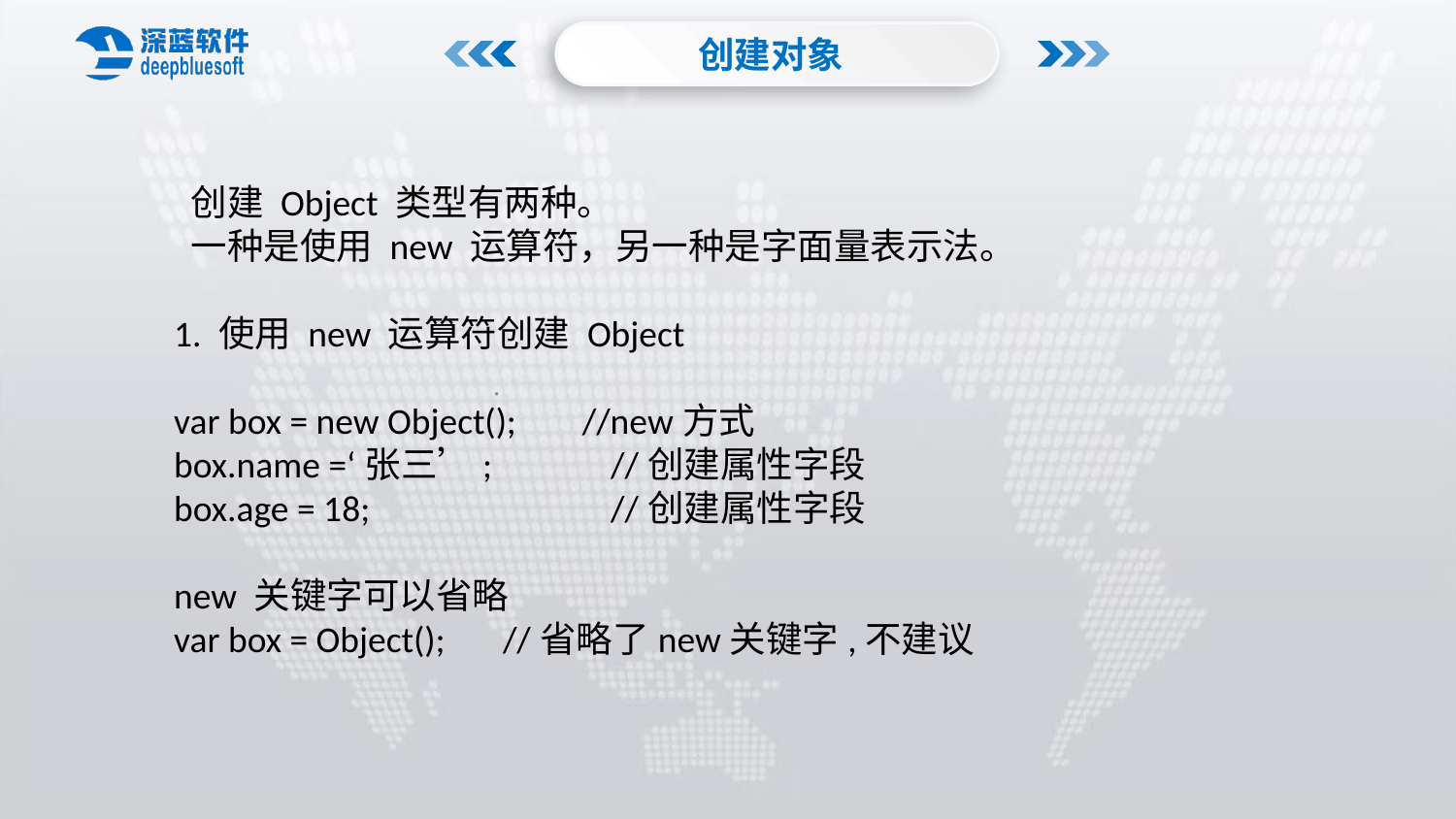

创建对象

 创建 Object 类型有两种。
 一种是使用 new 运算符，另一种是字面量表示法。

1. 使用 new 运算符创建 Object

var box = new Object();        //new方式
box.name =‘张三’;   	//创建属性字段
box.age = 18;		//创建属性字段

new 关键字可以省略
var box = Object();       //省略了new关键字,不建议